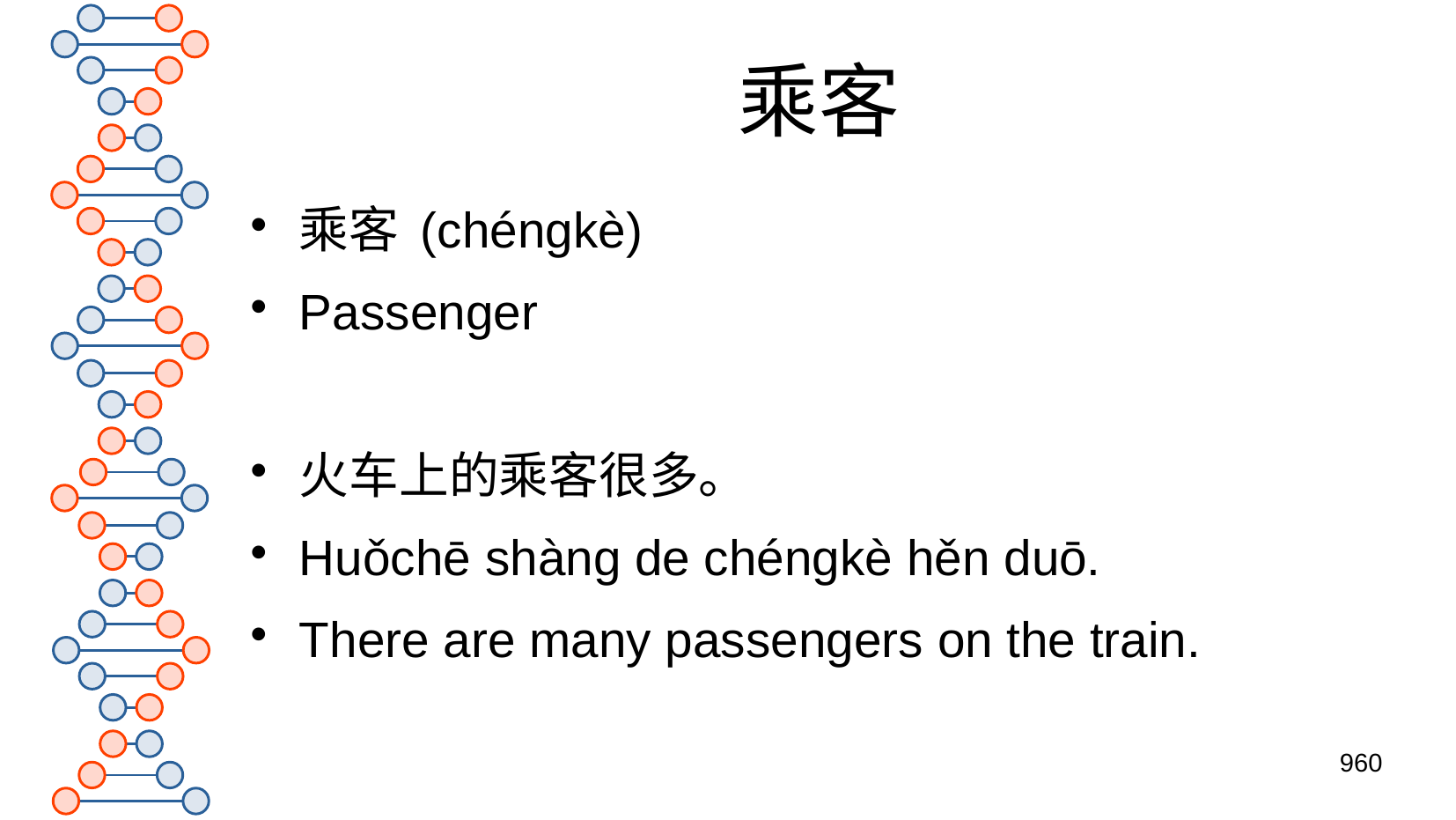

# 乘客
乘客 (chéngkè)
Passenger

火车上的乘客很多。
Huǒchē shàng de chéngkè hěn duō.
There are many passengers on the train.
960